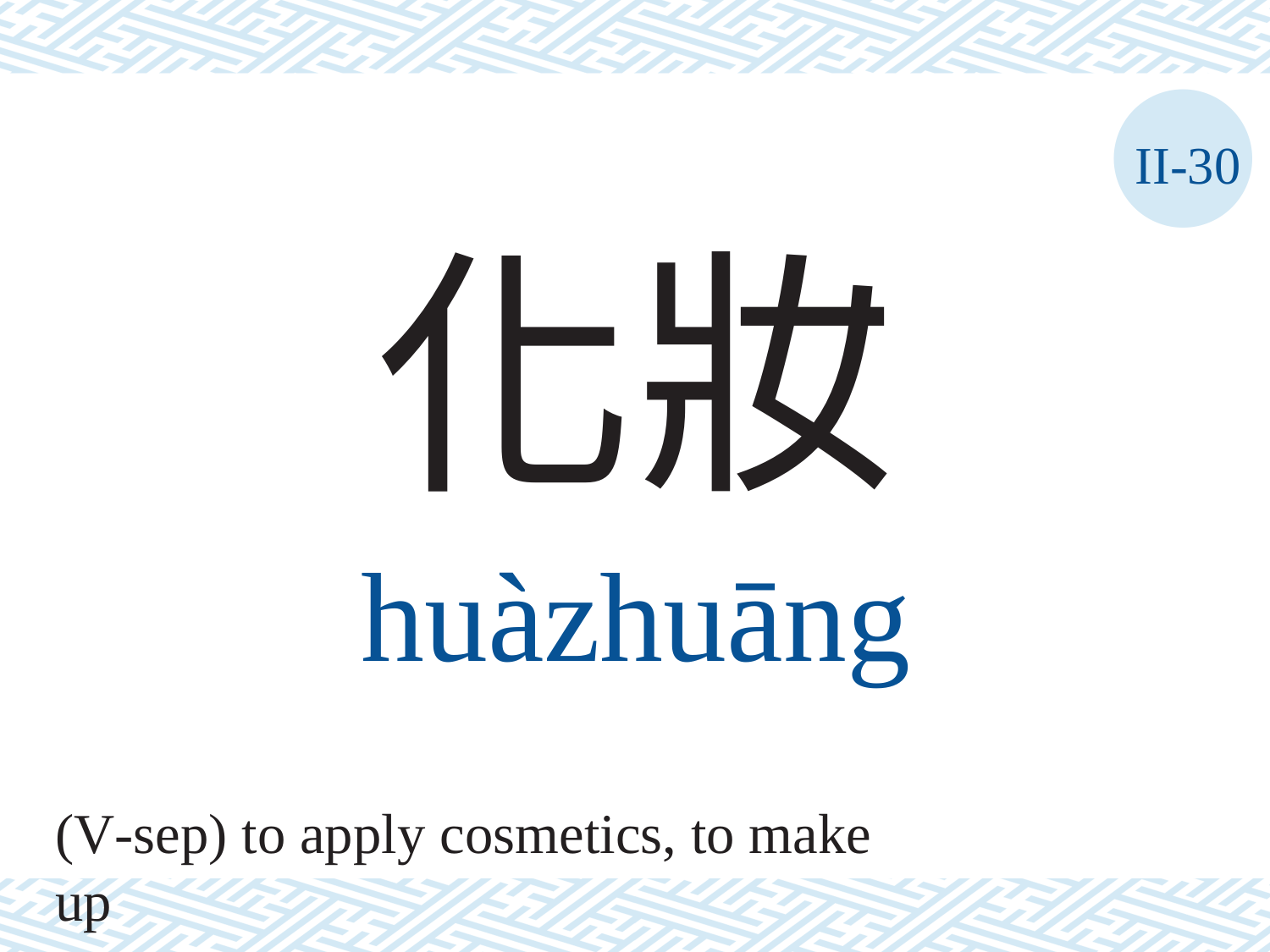

II-30
化妝
huàzhuāng
(V-sep) to apply cosmetics, to make up